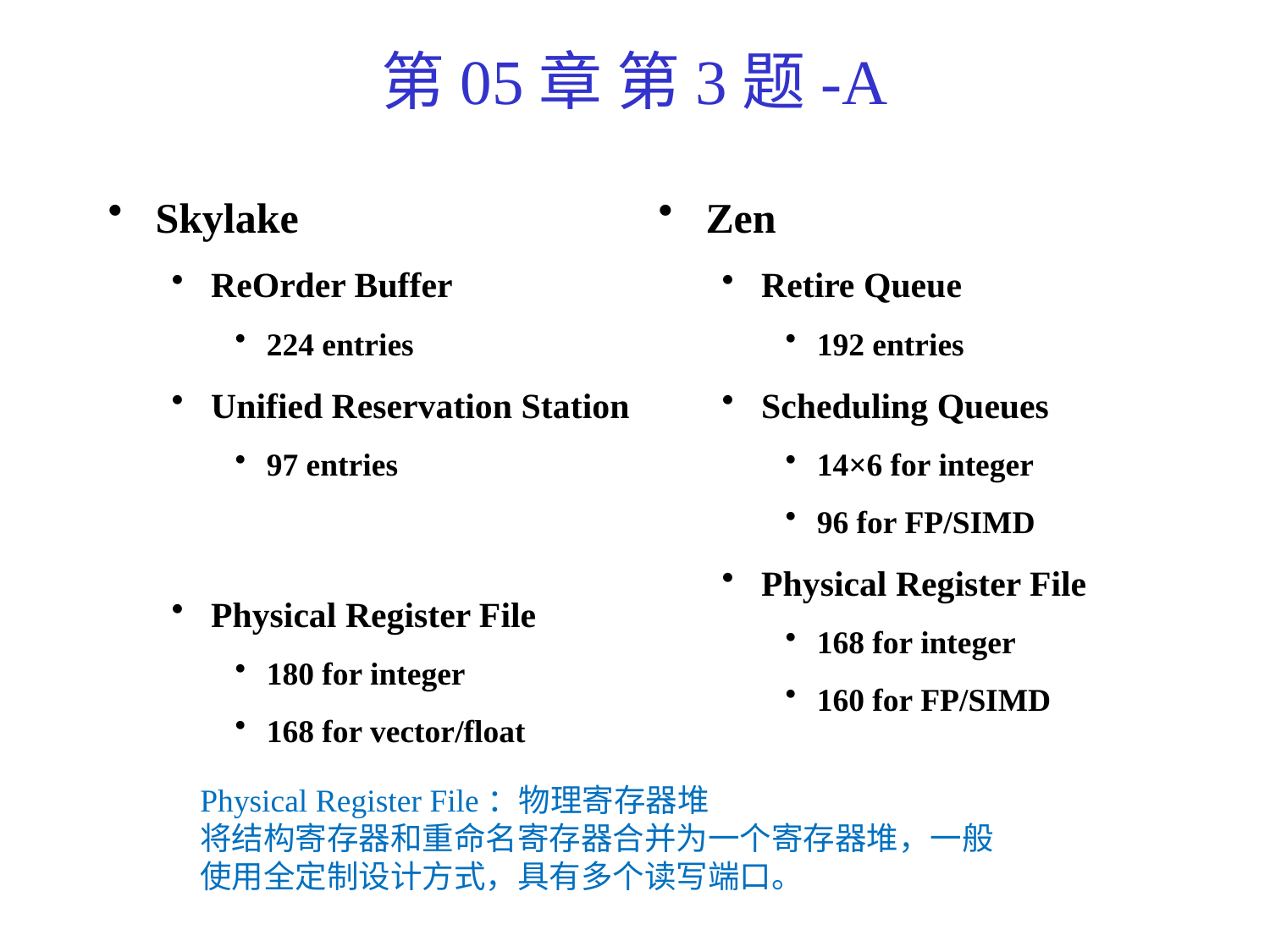

# 第05章 第3题-A
Skylake
ReOrder Buffer
224 entries
Unified Reservation Station
97 entries

Physical Register File
180 for integer
168 for vector/float
Zen
Retire Queue
192 entries
Scheduling Queues
14×6 for integer
96 for FP/SIMD
Physical Register File
168 for integer
160 for FP/SIMD
Physical Register File：物理寄存器堆
将结构寄存器和重命名寄存器合并为一个寄存器堆，一般使用全定制设计方式，具有多个读写端口。